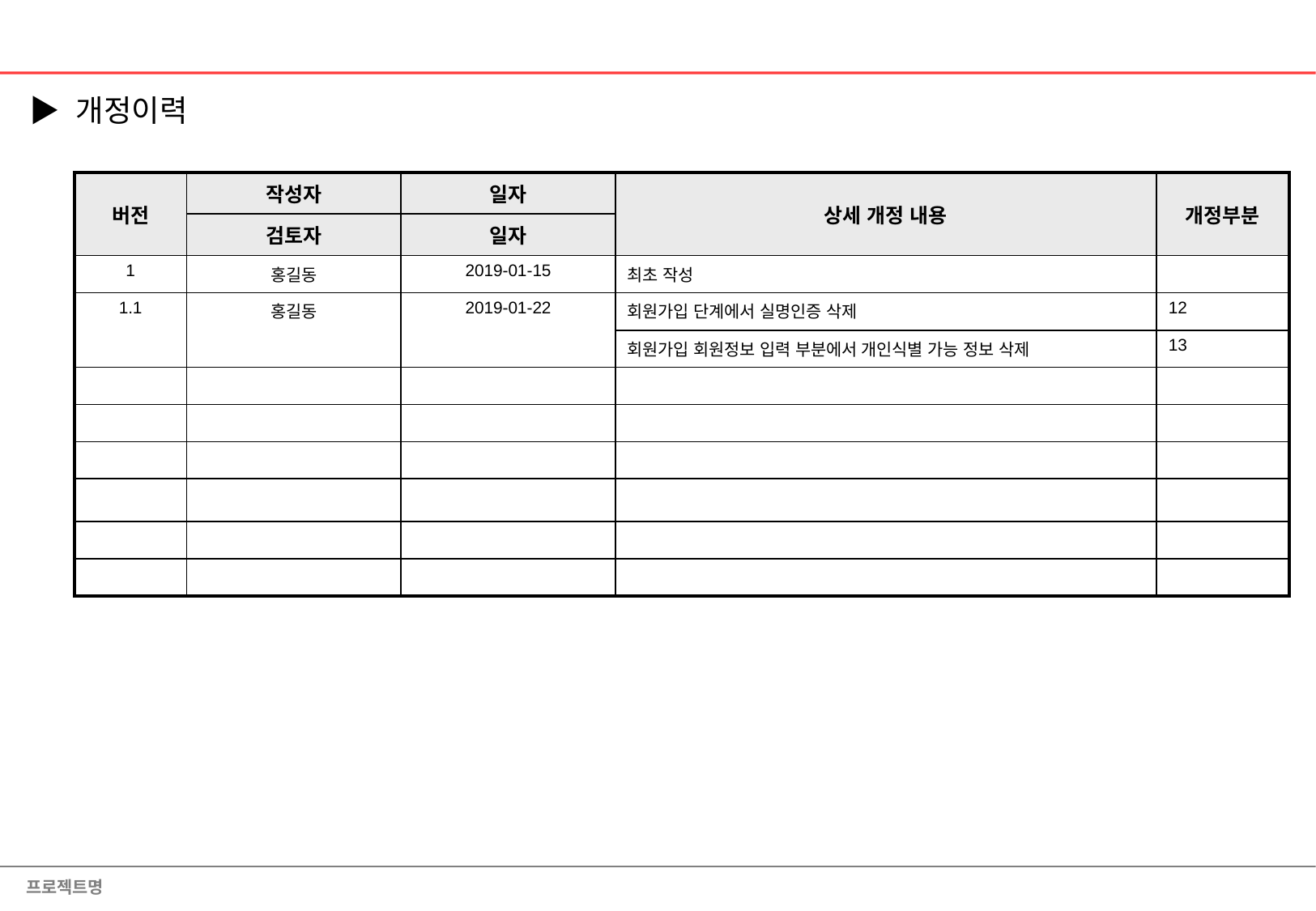

▶ 개정이력
| 버전 | 작성자 | 일자 | 상세 개정 내용 | 개정부분 |
| --- | --- | --- | --- | --- |
|  | 검토자 | 일자 |  |  |
| 1 | 홍길동 | 2019-01-15 | 최초 작성 |  |
| 1.1 | 홍길동 | 2019-01-22 | 회원가입 단계에서 실명인증 삭제 | 12 |
|  |  |  | 회원가입 회원정보 입력 부분에서 개인식별 가능 정보 삭제 | 13 |
|  |  |  |  |  |
|  |  |  |  |  |
|  |  |  |  |  |
|  |  |  |  |  |
|  |  |  |  |  |
|  |  |  |  |  |